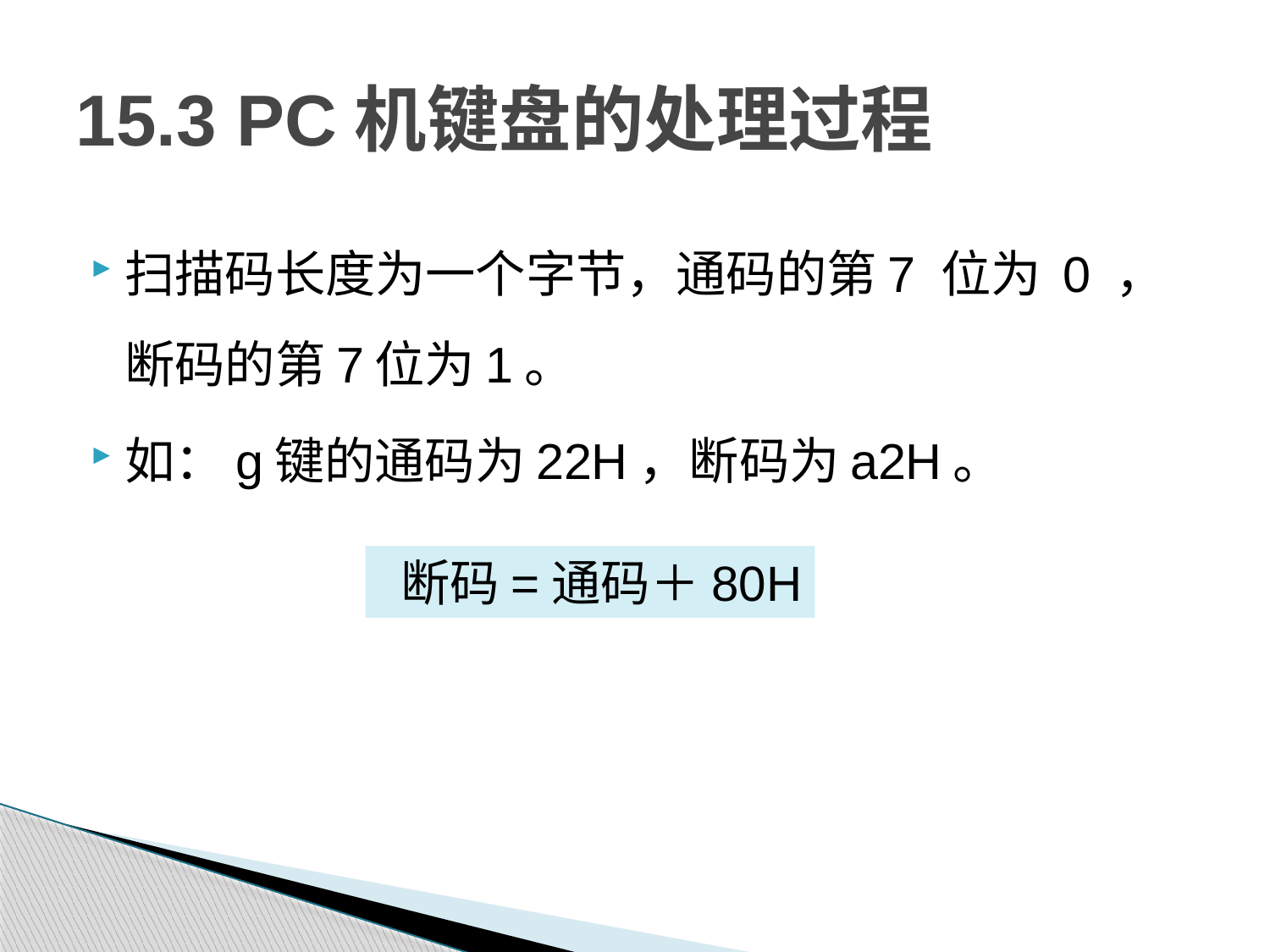

# 15.3 PC机键盘的处理过程
扫描码长度为一个字节，通码的第7 位为 0 ，断码的第7位为1。
如：g键的通码为22H，断码为a2H。
 断码=通码＋80H